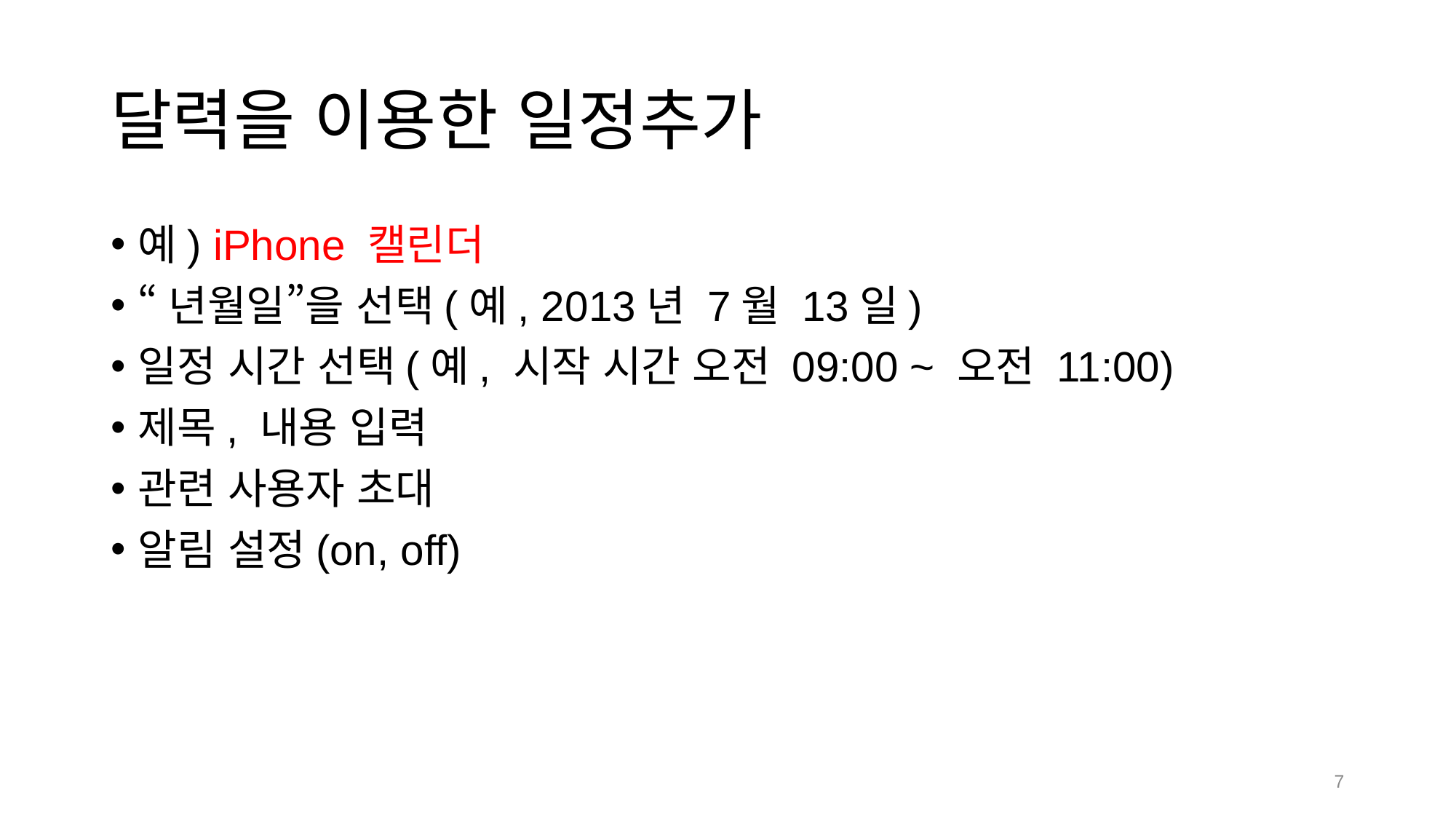

# 달력을 이용한 일정추가
예) iPhone 캘린더
“년월일”을 선택(예, 2013년 7월 13일)
일정 시간 선택(예, 시작 시간 오전 09:00 ~ 오전 11:00)
제목, 내용 입력
관련 사용자 초대
알림 설정(on, off)
7